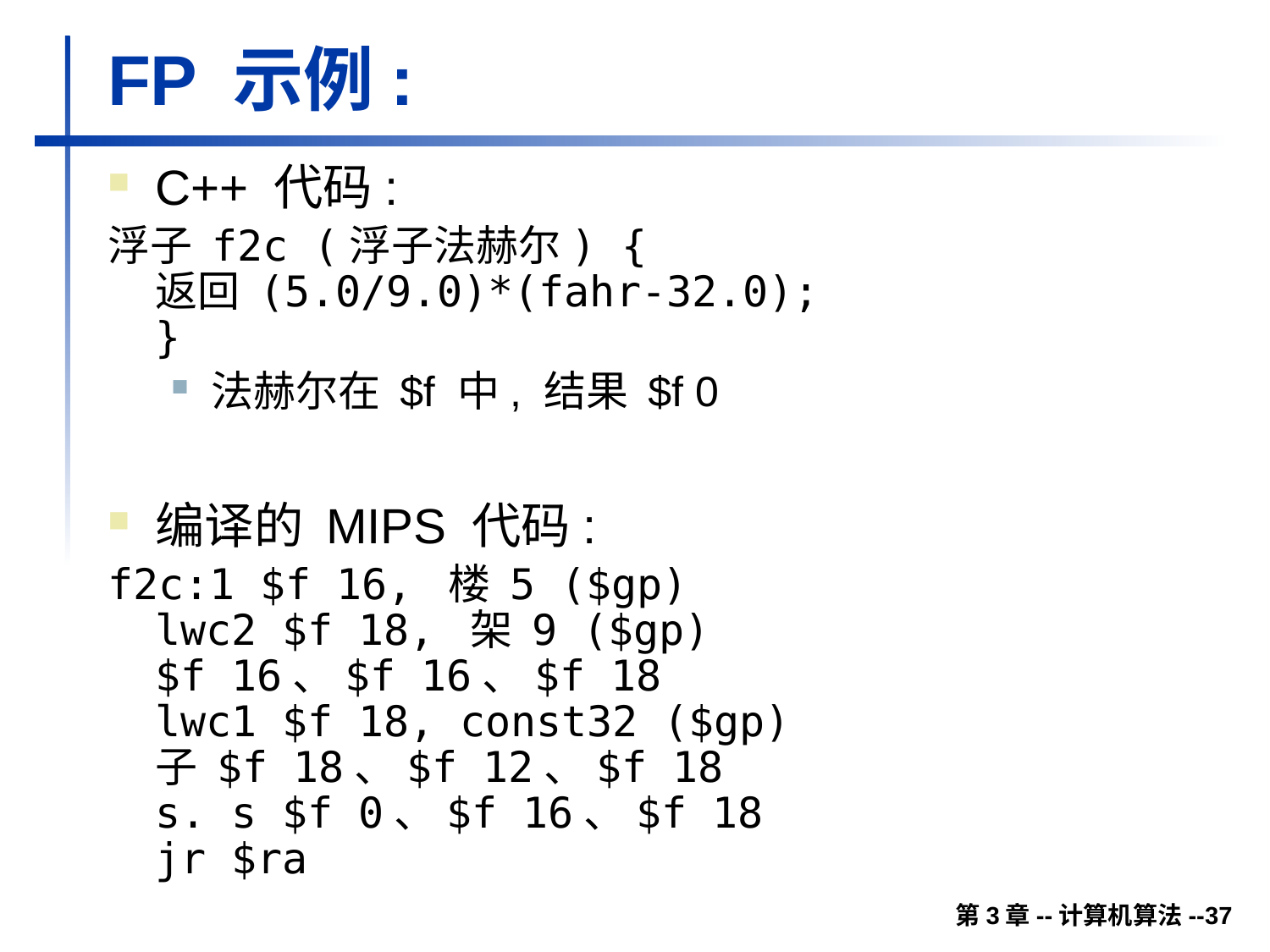

# FP 示例:
C++ 代码:
浮子 f2c (浮子法赫尔) {
返回 (5.0/9.0)*(fahr-32.0);
}
法赫尔在 $f 中, 结果 $f 0

编译的 MIPS 代码:
f2c:1 $f 16, 楼 5 ($gp)
lwc2 $f 18, 架 9 ($gp)
$f 16、$f 16、$f 18
lwc1 $f 18, const32 ($gp)
子 $f 18、$f 12、$f 18
s. s $f 0、$f 16、$f 18
jr $ra
第3章--计算机算法--37